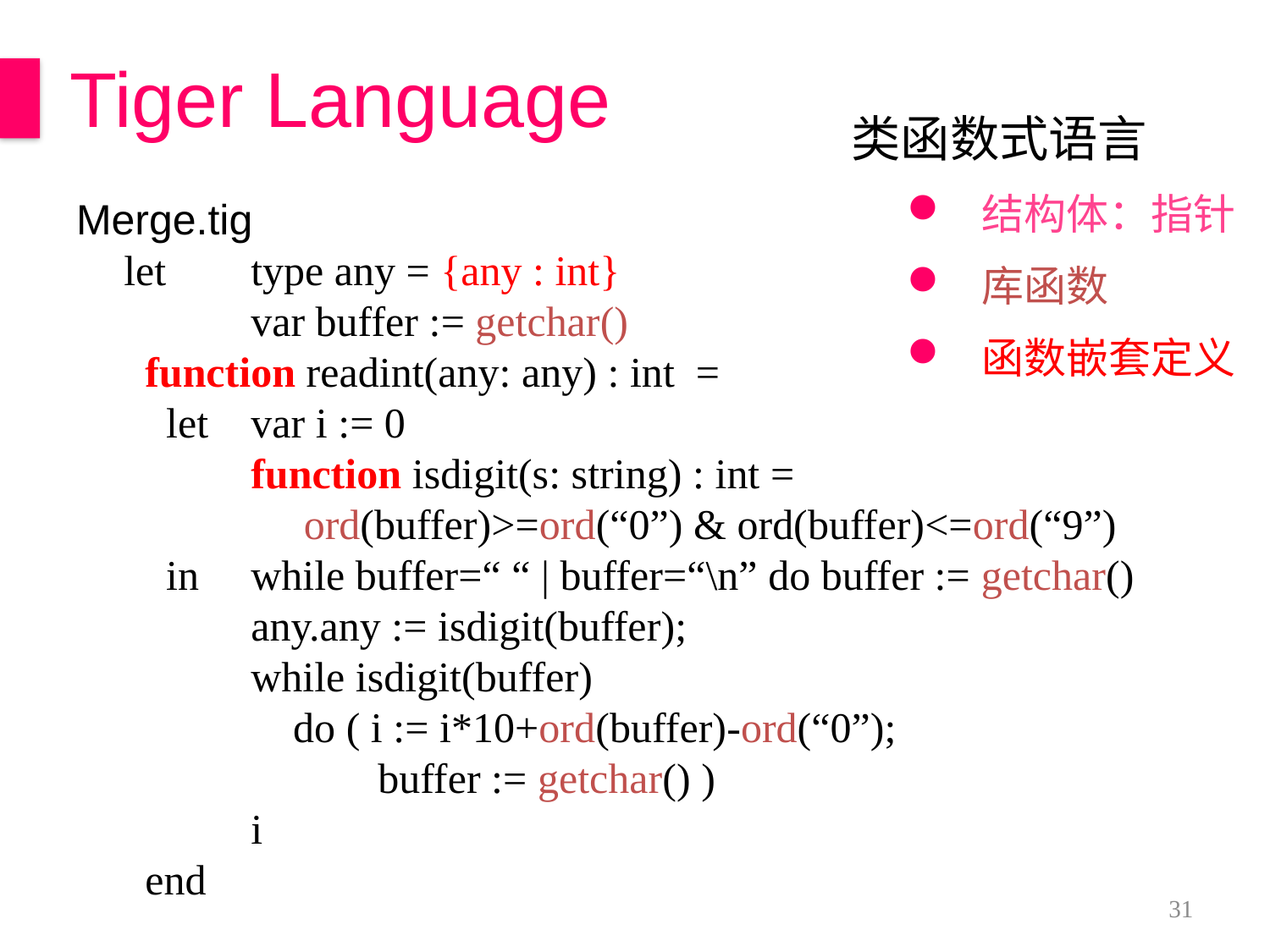

Tiger Language

类函数式语言
结构体：指针
库函数
函数嵌套定义
Merge.tig
	let	type any = {any : int}
		var buffer := getchar()
	  function readint(any: any) : int  =
	    let    var i := 0
		function isdigit(s: string) : int =
		     ord(buffer)>=ord(“0”) & ord(buffer)<=ord(“9”)
	    in	while buffer=“ “ | buffer=“\n” do buffer := getchar()
		any.any := isdigit(buffer);
		while isdigit(buffer)
		    do ( i := i*10+ord(buffer)-ord(“0”);
		            buffer := getchar() )
		i
	  end
31